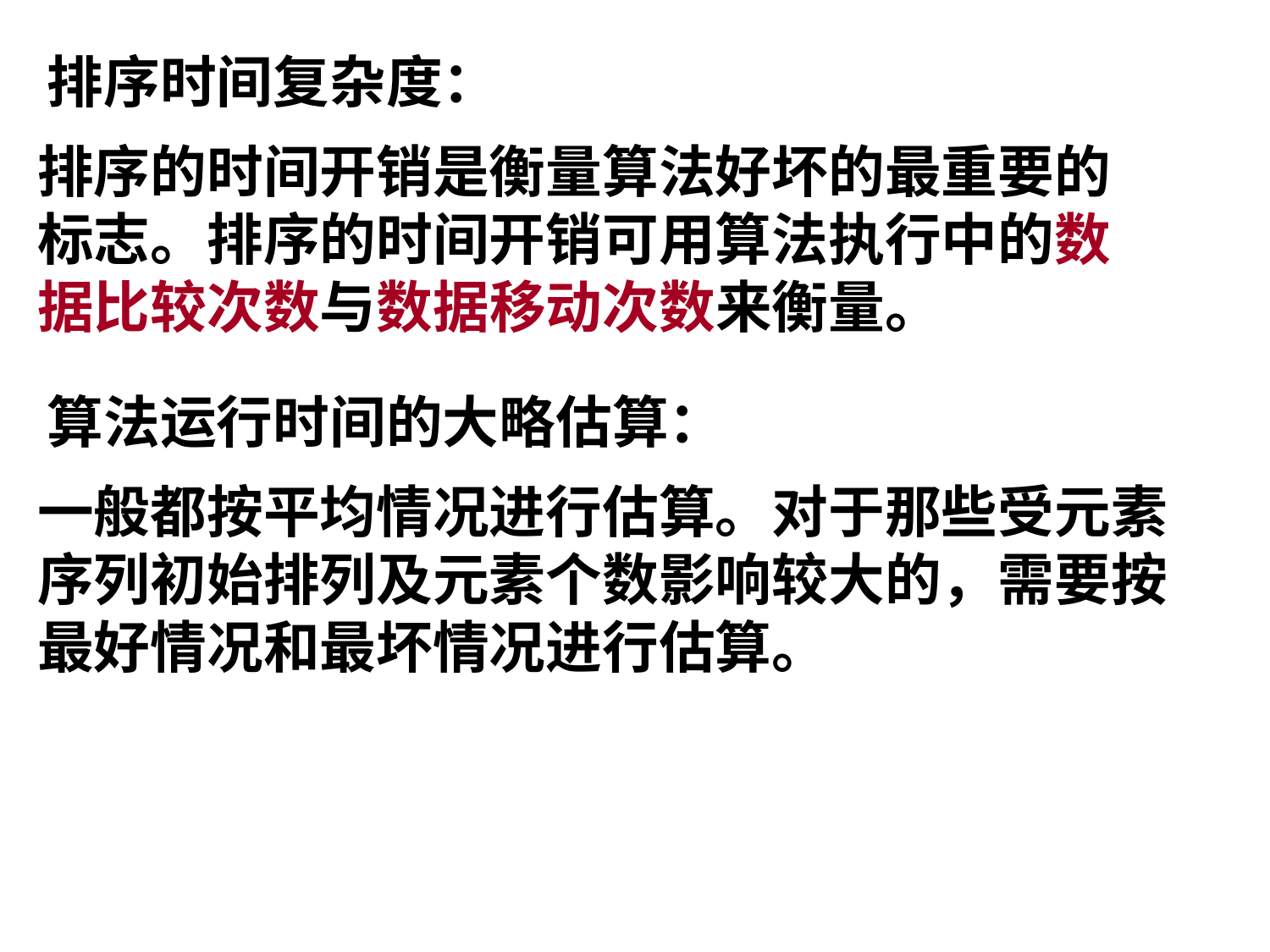

排序时间复杂度：
排序的时间开销是衡量算法好坏的最重要的标志。排序的时间开销可用算法执行中的数据比较次数与数据移动次数来衡量。
算法运行时间的大略估算：
一般都按平均情况进行估算。对于那些受元素序列初始排列及元素个数影响较大的，需要按最好情况和最坏情况进行估算。